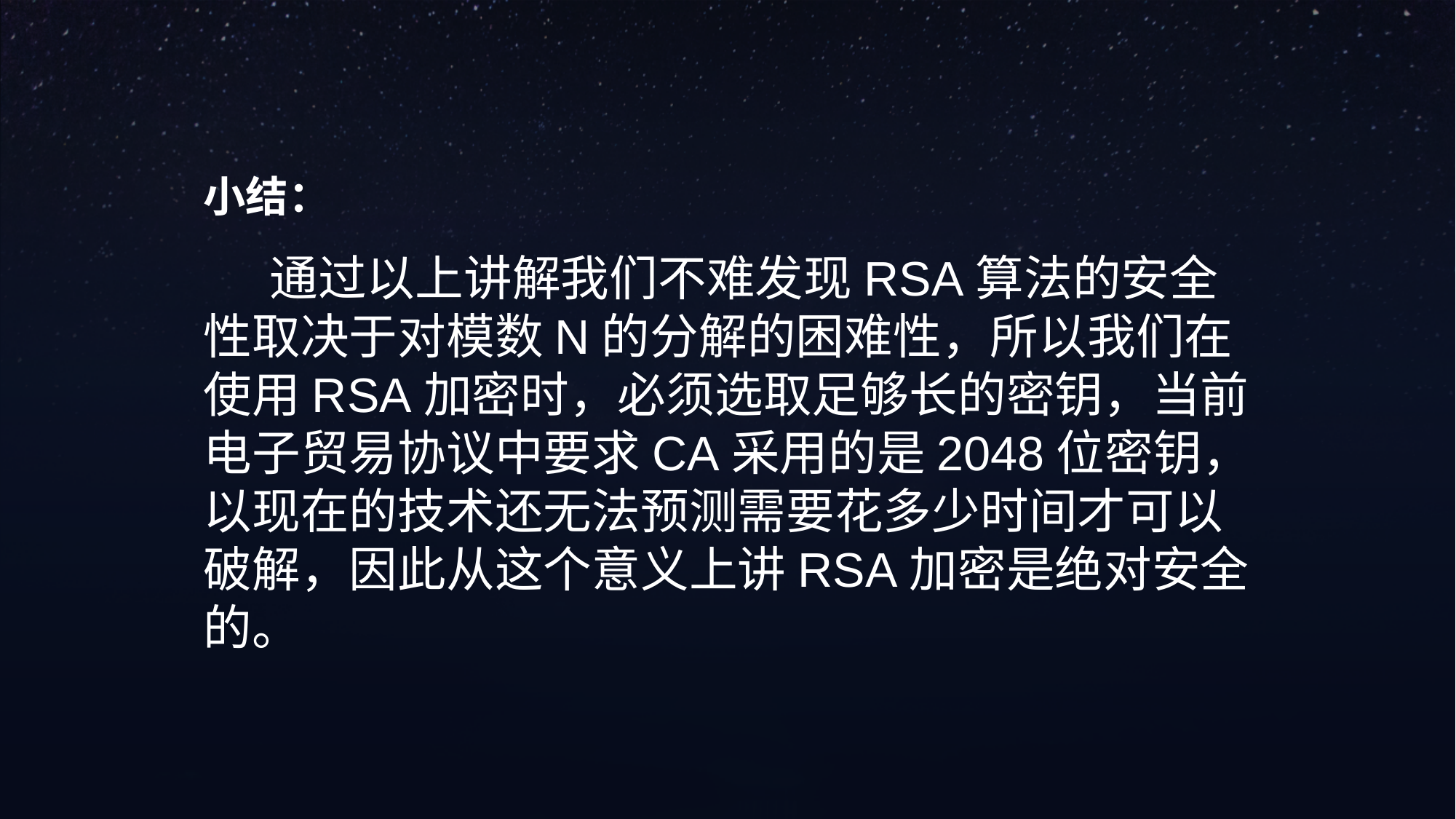

小结：
     通过以上讲解我们不难发现RSA算法的安全性取决于对模数N的分解的困难性，所以我们在使用RSA加密时，必须选取足够长的密钥，当前电子贸易协议中要求CA采用的是2048位密钥，以现在的技术还无法预测需要花多少时间才可以破解，因此从这个意义上讲RSA加密是绝对安全的。